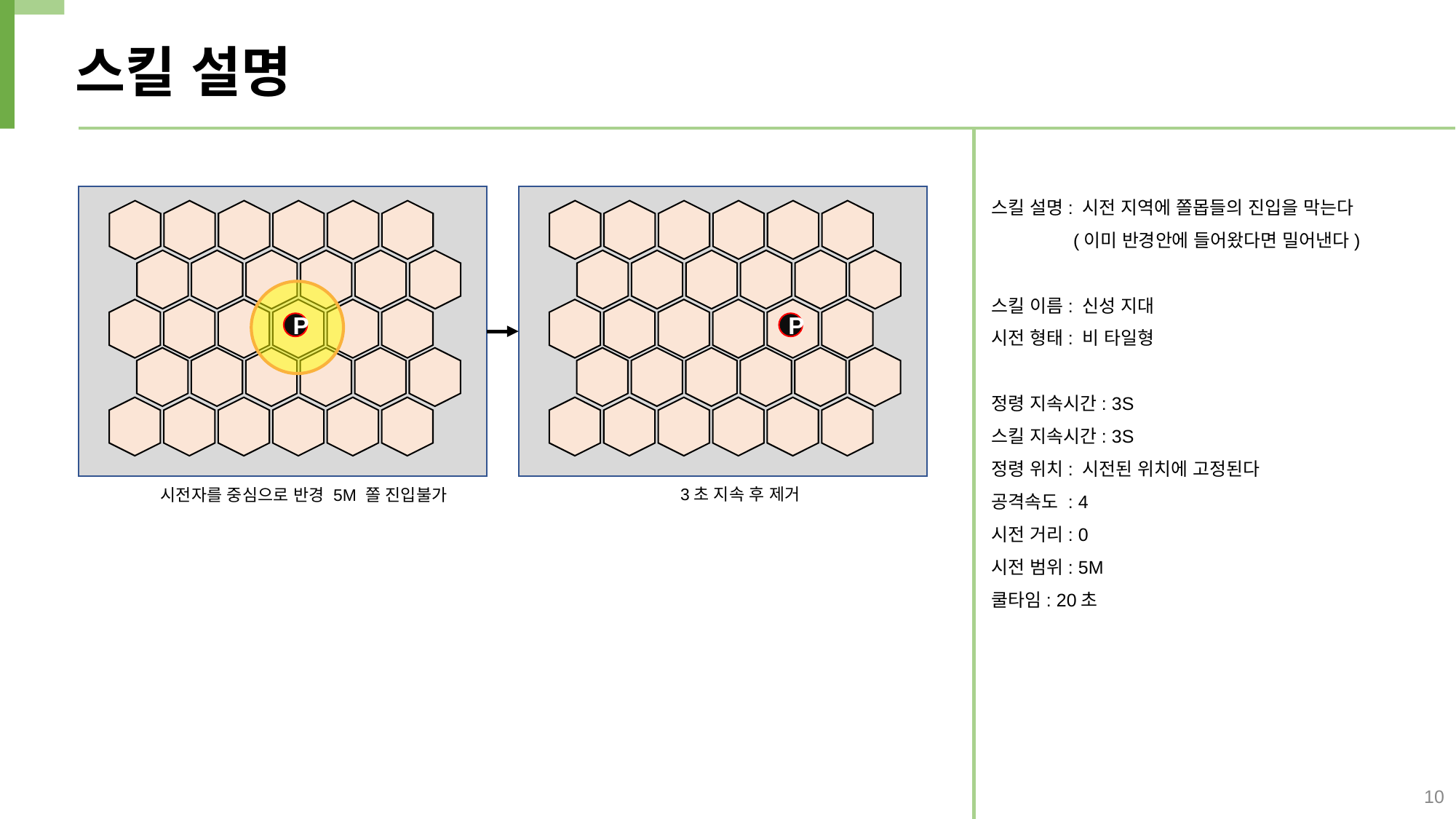

스킬 설명
스킬 설명: 시전 지역에 쫄몹들의 진입을 막는다
                (이미 반경안에 들어왔다면 밀어낸다)

스킬 이름: 신성 지대
시전 형태: 비 타일형

정령 지속시간: 3S
스킬 지속시간: 3S
정령 위치: 시전된 위치에 고정된다
공격속도 : 4
시전 거리: 0
시전 범위: 5M
쿨타임: 20초

3초 지속 후 제거
시전자를 중심으로 반경 5M 쫄 진입불가

P
P
10